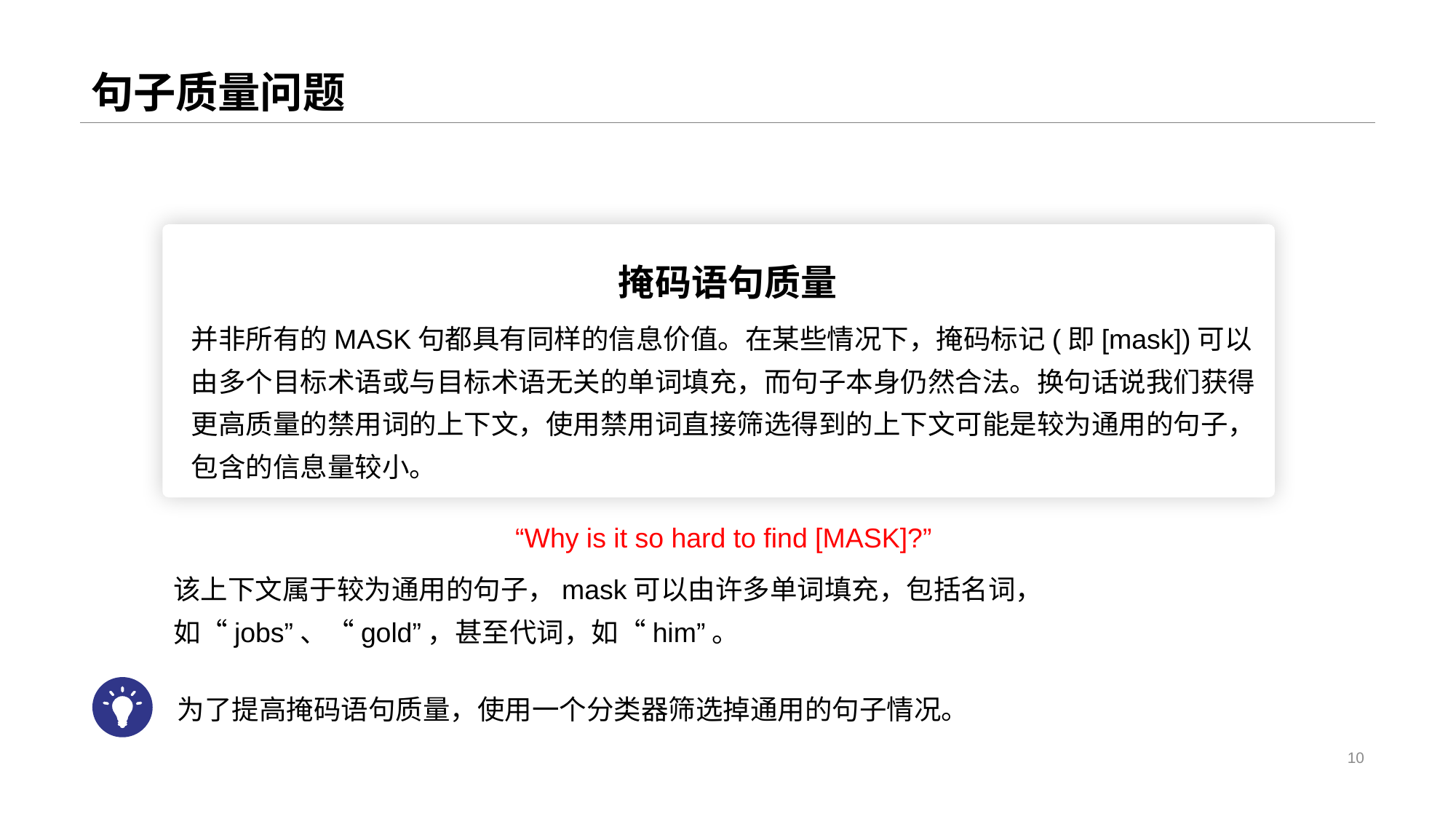

# 句子质量问题

掩码语句质量
并非所有的MASK句都具有同样的信息价值。在某些情况下，掩码标记(即[mask])可以由多个目标术语或与目标术语无关的单词填充，而句子本身仍然合法。换句话说我们获得更高质量的禁用词的上下文，使用禁用词直接筛选得到的上下文可能是较为通用的句子，包含的信息量较小。
“Why is it so hard to find [MASK]?”
该上下文属于较为通用的句子，mask可以由许多单词填充，包括名词，如“jobs”、“gold”，甚至代词，如“him”。

为了提高掩码语句质量，使用一个分类器筛选掉通用的句子情况。
10